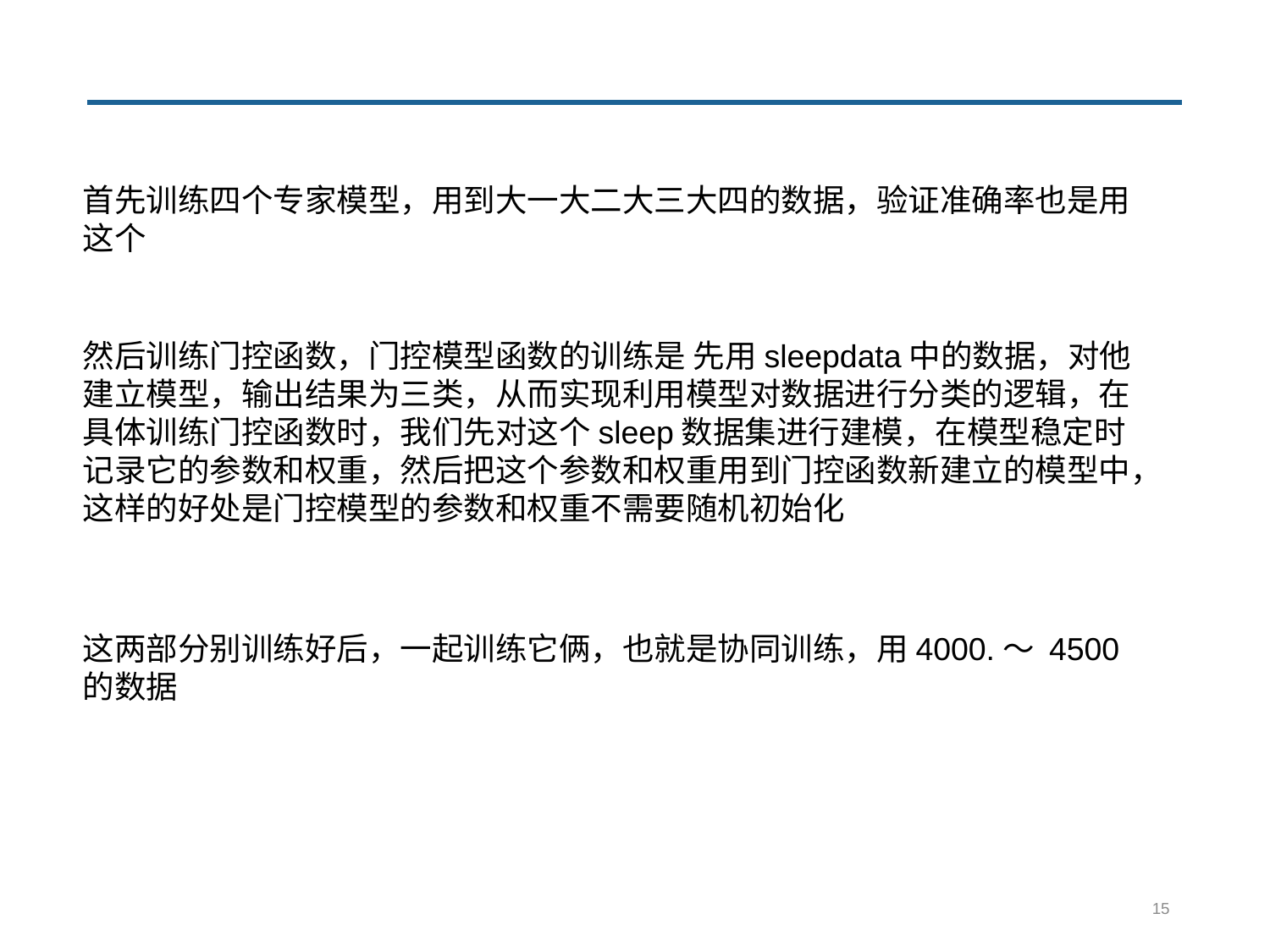

首先训练四个专家模型，用到大一大二大三大四的数据，验证准确率也是用这个
然后训练门控函数，门控模型函数的训练是 先用sleepdata中的数据，对他建立模型，输出结果为三类，从而实现利用模型对数据进行分类的逻辑，在具体训练门控函数时，我们先对这个sleep数据集进行建模，在模型稳定时记录它的参数和权重，然后把这个参数和权重用到门控函数新建立的模型中，这样的好处是门控模型的参数和权重不需要随机初始化
这两部分别训练好后，一起训练它俩，也就是协同训练，用4000.～ 4500的数据
15